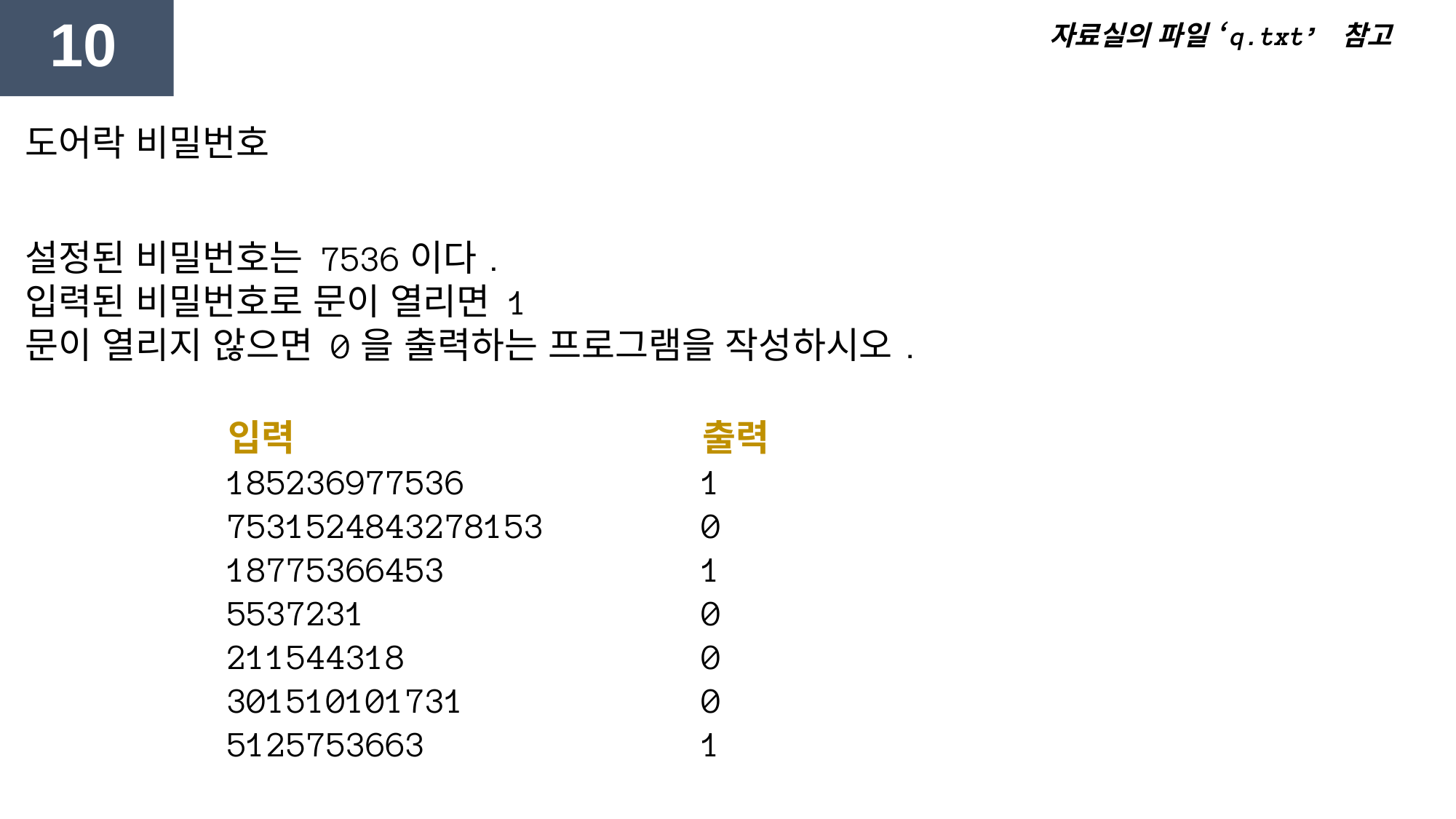

10
자료실의 파일 ‘q.txt’ 참고
도어락 비밀번호

설정된 비밀번호는 7536이다.
입력된 비밀번호로 문이 열리면 1
문이 열리지 않으면 0을 출력하는 프로그램을 작성하시오.
입력
185236977536
7531524843278153
18775366453
5537231
211544318
301510101731
5125753663
출력
1
0
1
0
0
0
1